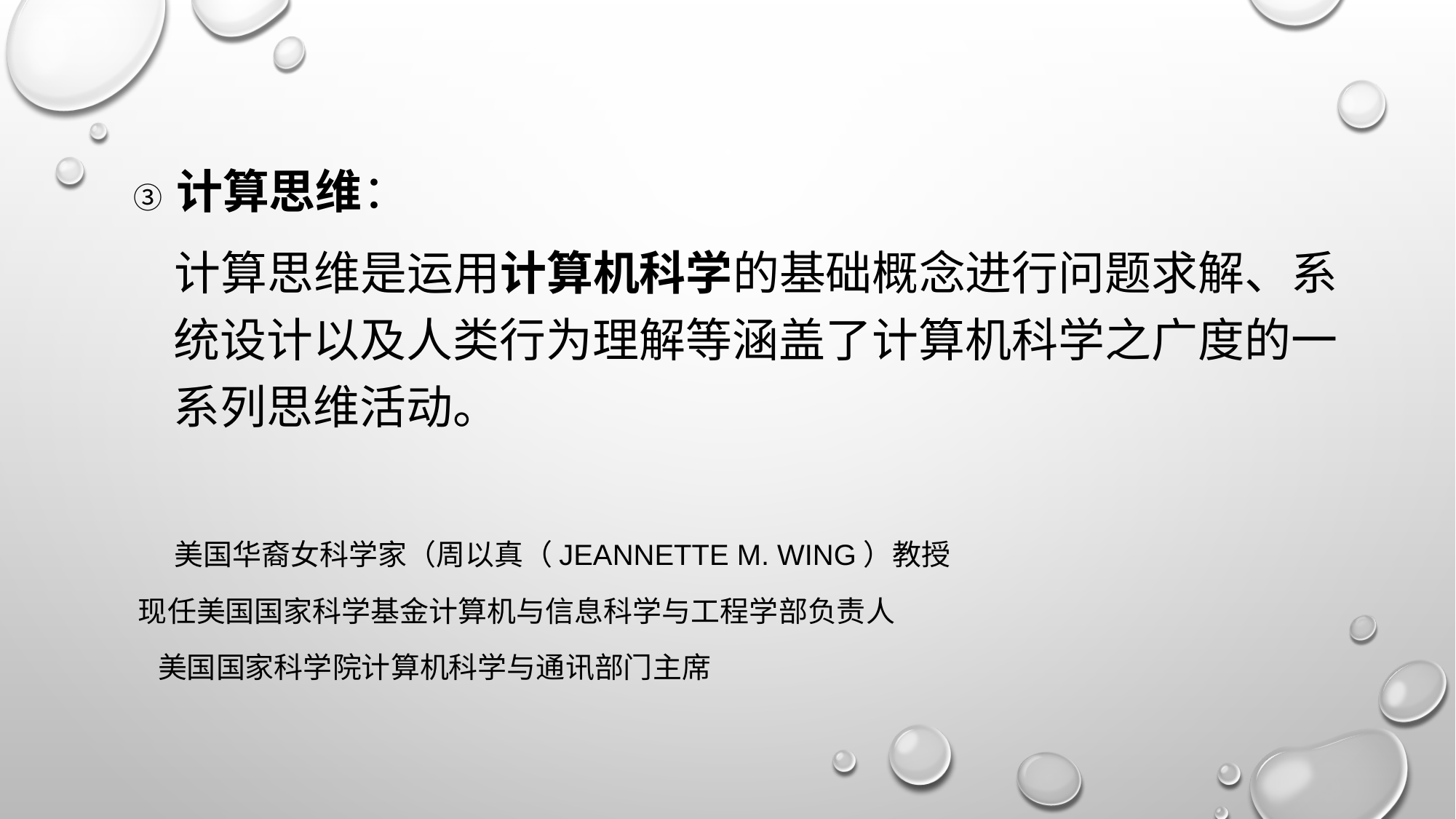

③ 计算思维：
计算思维是运用计算机科学的基础概念进行问题求解、系统设计以及人类行为理解等涵盖了计算机科学之广度的一系列思维活动。

美国华裔女科学家（周以真（Jeannette M. Wing）教授
      现任美国国家科学基金计算机与信息科学与工程学部负责人
         美国国家科学院计算机科学与通讯部门主席